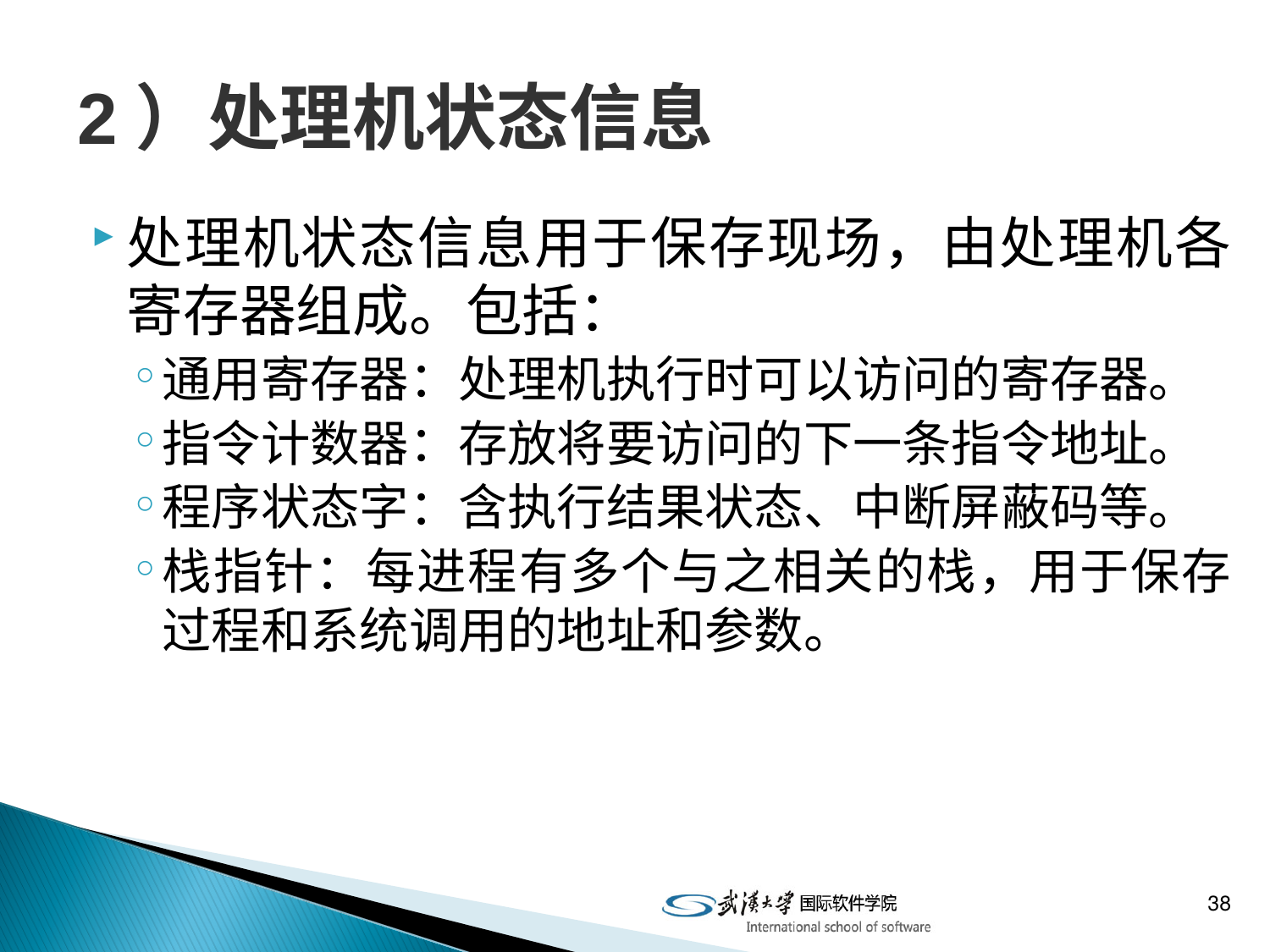

# 2）处理机状态信息
处理机状态信息用于保存现场，由处理机各寄存器组成。包括：
通用寄存器：处理机执行时可以访问的寄存器。
指令计数器：存放将要访问的下一条指令地址。
程序状态字：含执行结果状态、中断屏蔽码等。
栈指针：每进程有多个与之相关的栈，用于保存过程和系统调用的地址和参数。